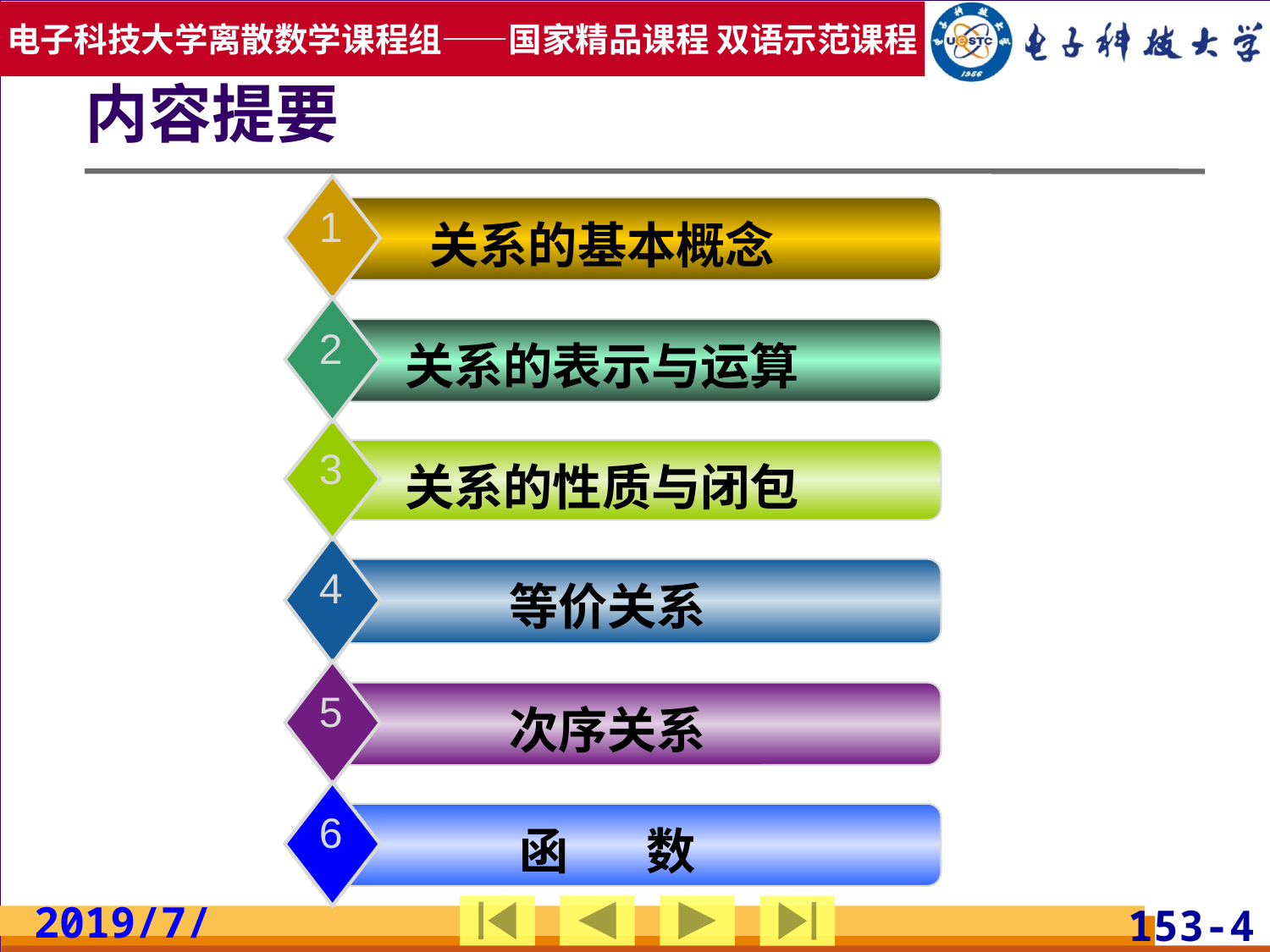

# 内容提要

1

关系的基本概念

2

关系的表示与运算

3

关系的性质与闭包

4

等价关系

5

次序关系

6

函       数
2019/7/3